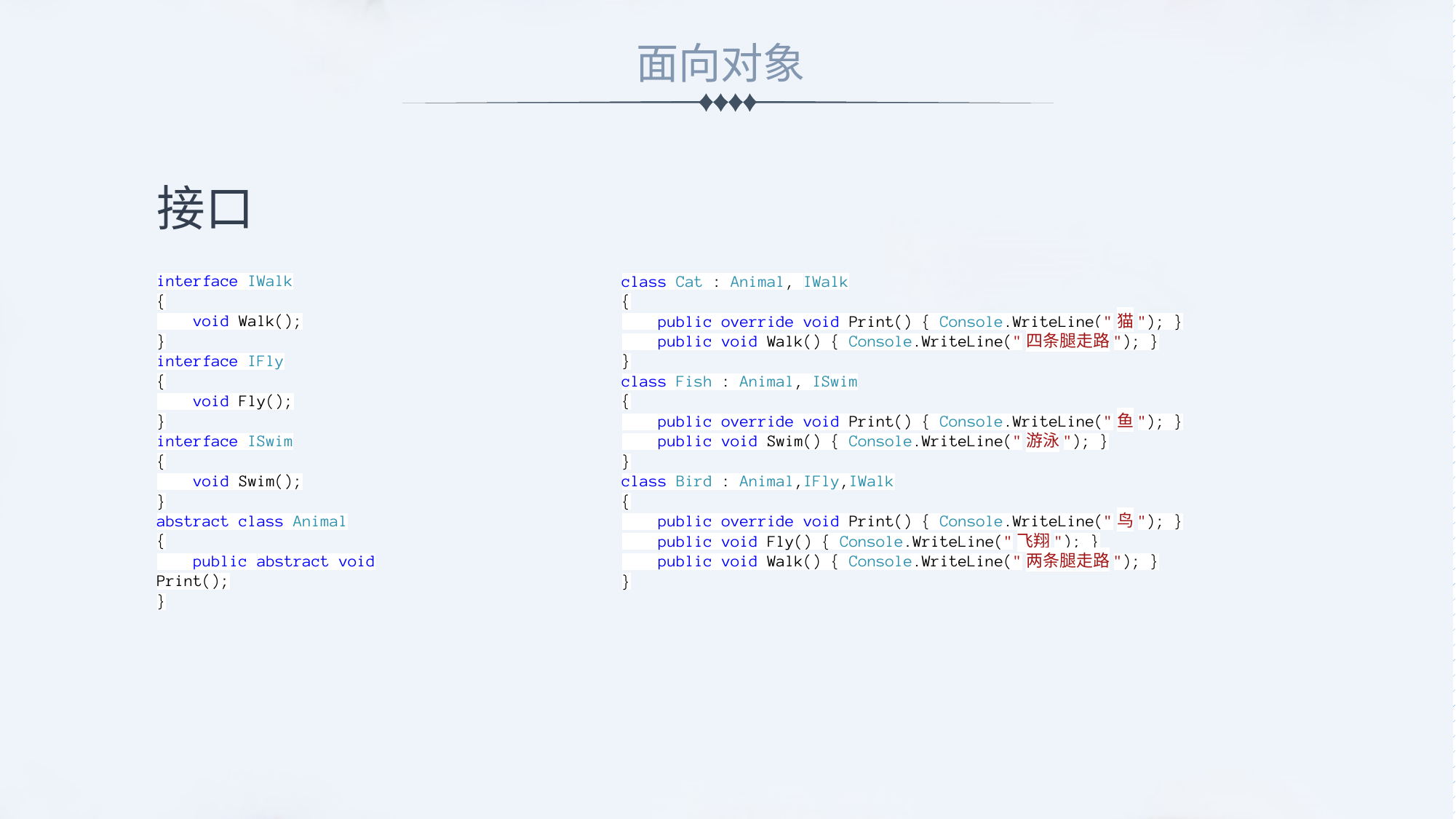

接口
interface IWalk
{
    void Walk();
}
interface IFly
{
    void Fly();
}
interface ISwim
{
    void Swim();
}
abstract class Animal
{
    public abstract void Print();
}
class Cat : Animal, IWalk
{
    public override void Print() { Console.WriteLine("猫"); }
    public void Walk() { Console.WriteLine("四条腿走路"); }
}
class Fish : Animal, ISwim
{
    public override void Print() { Console.WriteLine("鱼"); }
    public void Swim() { Console.WriteLine("游泳"); }
}
class Bird : Animal,IFly,IWalk
{
    public override void Print() { Console.WriteLine("鸟"); }
    public void Fly() { Console.WriteLine("飞翔"); }
    public void Walk() { Console.WriteLine("两条腿走路"); }
}